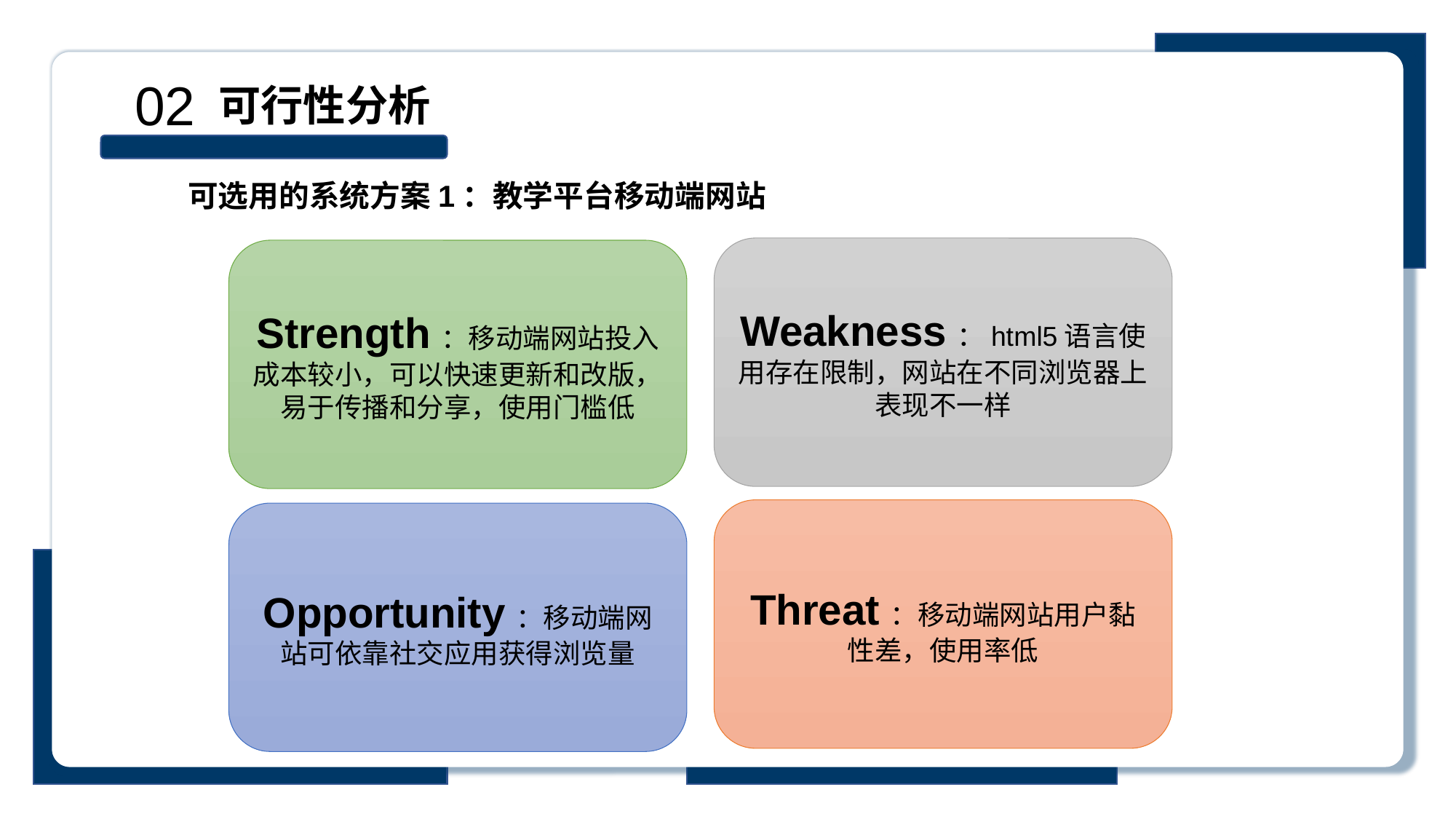

02
可行性分析

可选用的系统方案1：教学平台移动端网站
Weakness：html5语言使用存在限制，网站在不同浏览器上表现不一样
Strength：移动端网站投入成本较小，可以快速更新和改版，易于传播和分享，使用门槛低
Threat：移动端网站用户黏性差，使用率低
Opportunity：移动端网站可依靠社交应用获得浏览量